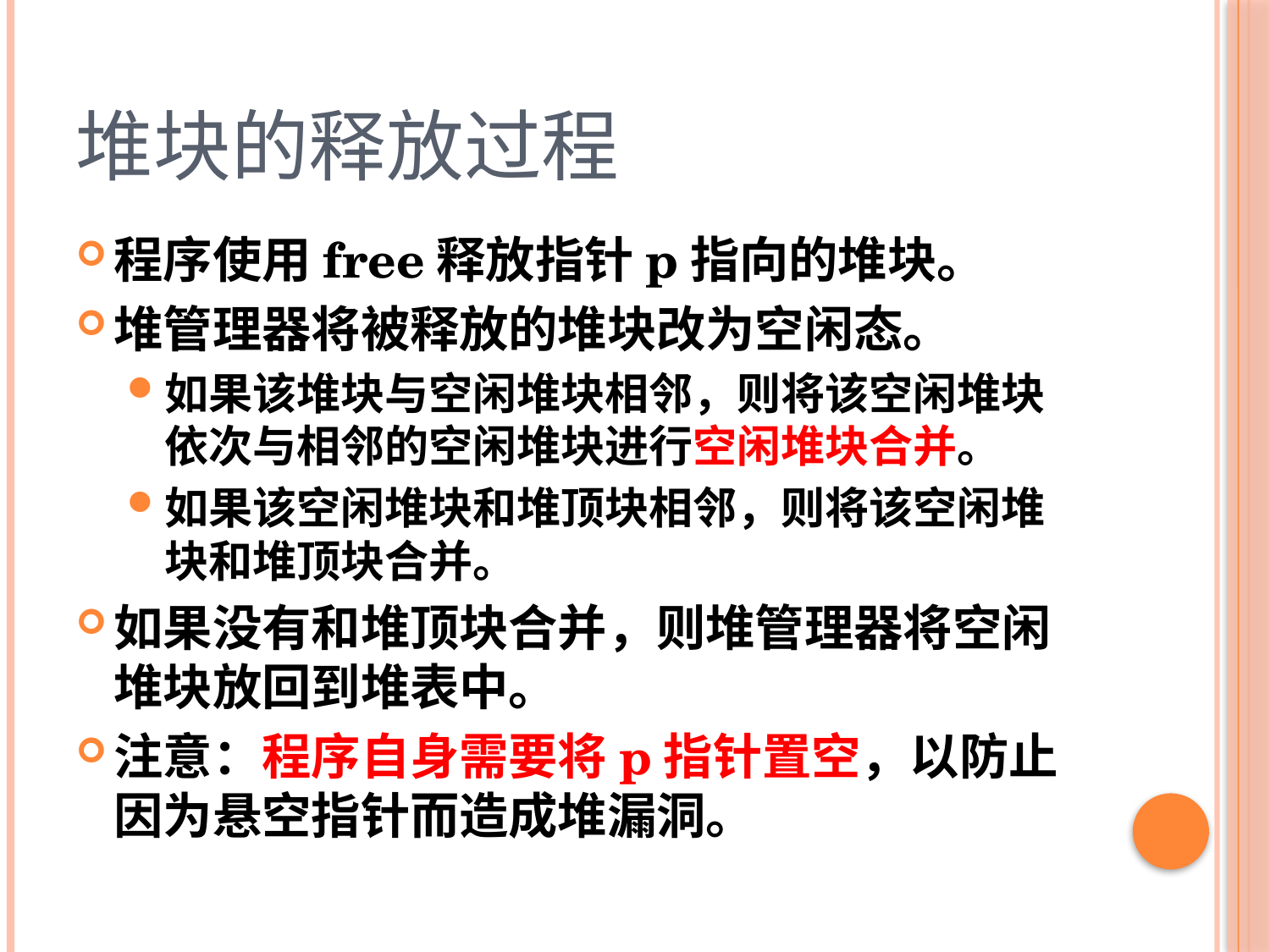

# 堆块的释放过程
程序使用free释放指针p指向的堆块。
堆管理器将被释放的堆块改为空闲态。
如果该堆块与空闲堆块相邻，则将该空闲堆块依次与相邻的空闲堆块进行空闲堆块合并。
如果该空闲堆块和堆顶块相邻，则将该空闲堆块和堆顶块合并。
如果没有和堆顶块合并，则堆管理器将空闲堆块放回到堆表中。
注意：程序自身需要将p指针置空，以防止因为悬空指针而造成堆漏洞。